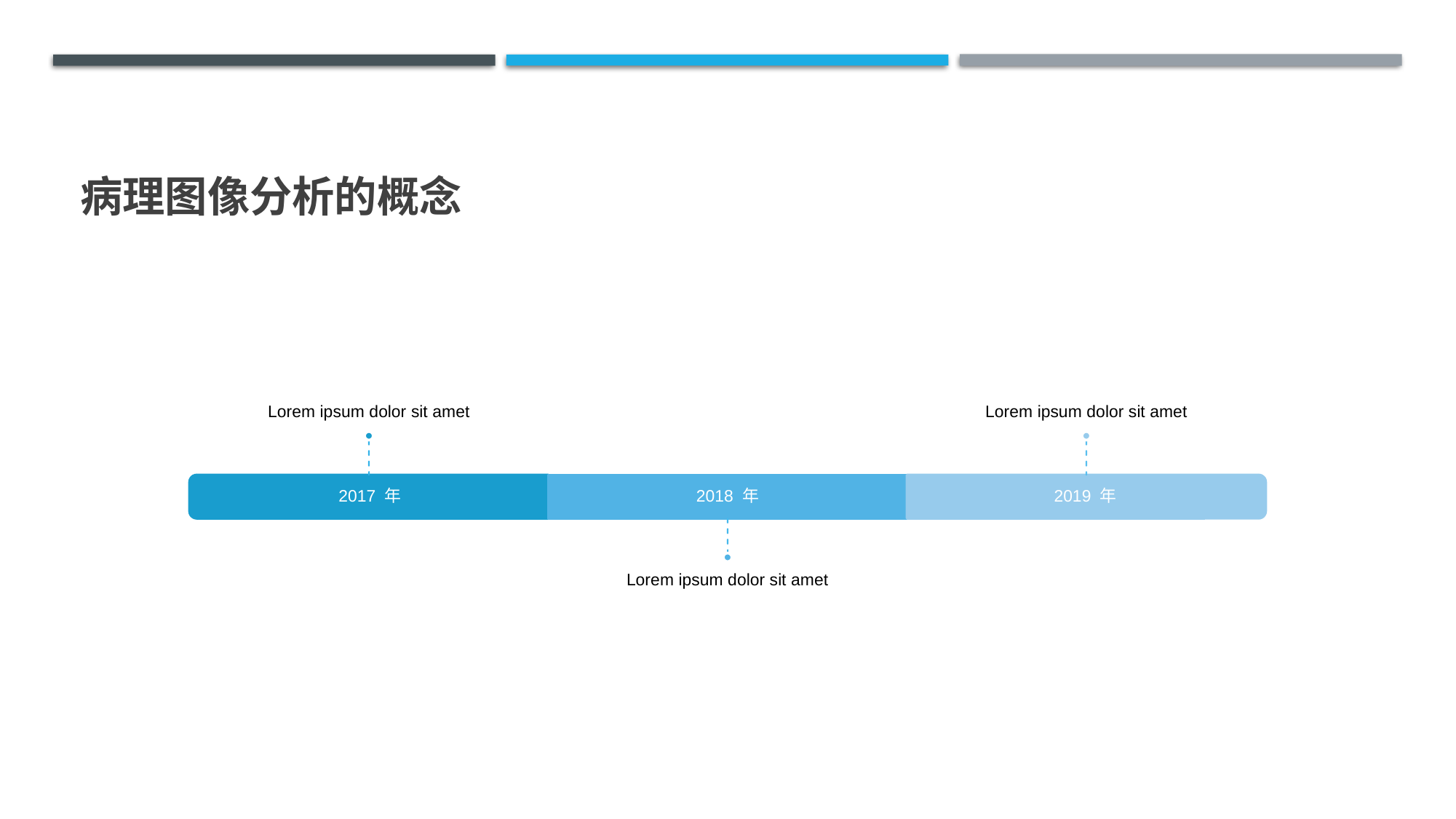

# 病理图像分析的概念
2017 年
Lorem ipsum dolor sit amet
2018 年
Lorem ipsum dolor sit amet
2019 年
Lorem ipsum dolor sit amet